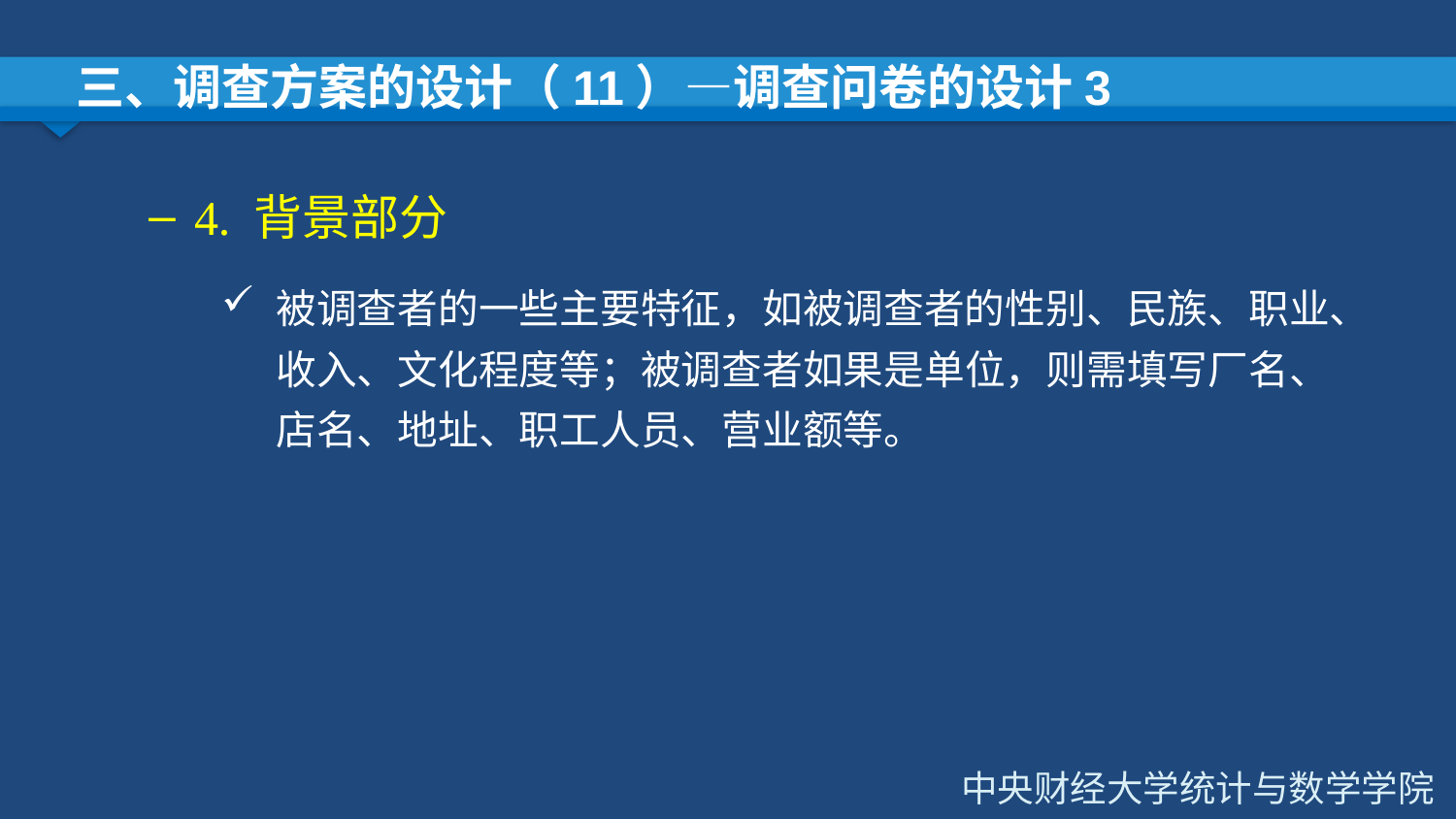

# 三、调查方案的设计（11）—调查问卷的设计3
4. 背景部分
被调查者的一些主要特征，如被调查者的性别、民族、职业、收入、文化程度等；被调查者如果是单位，则需填写厂名、店名、地址、职工人员、营业额等。